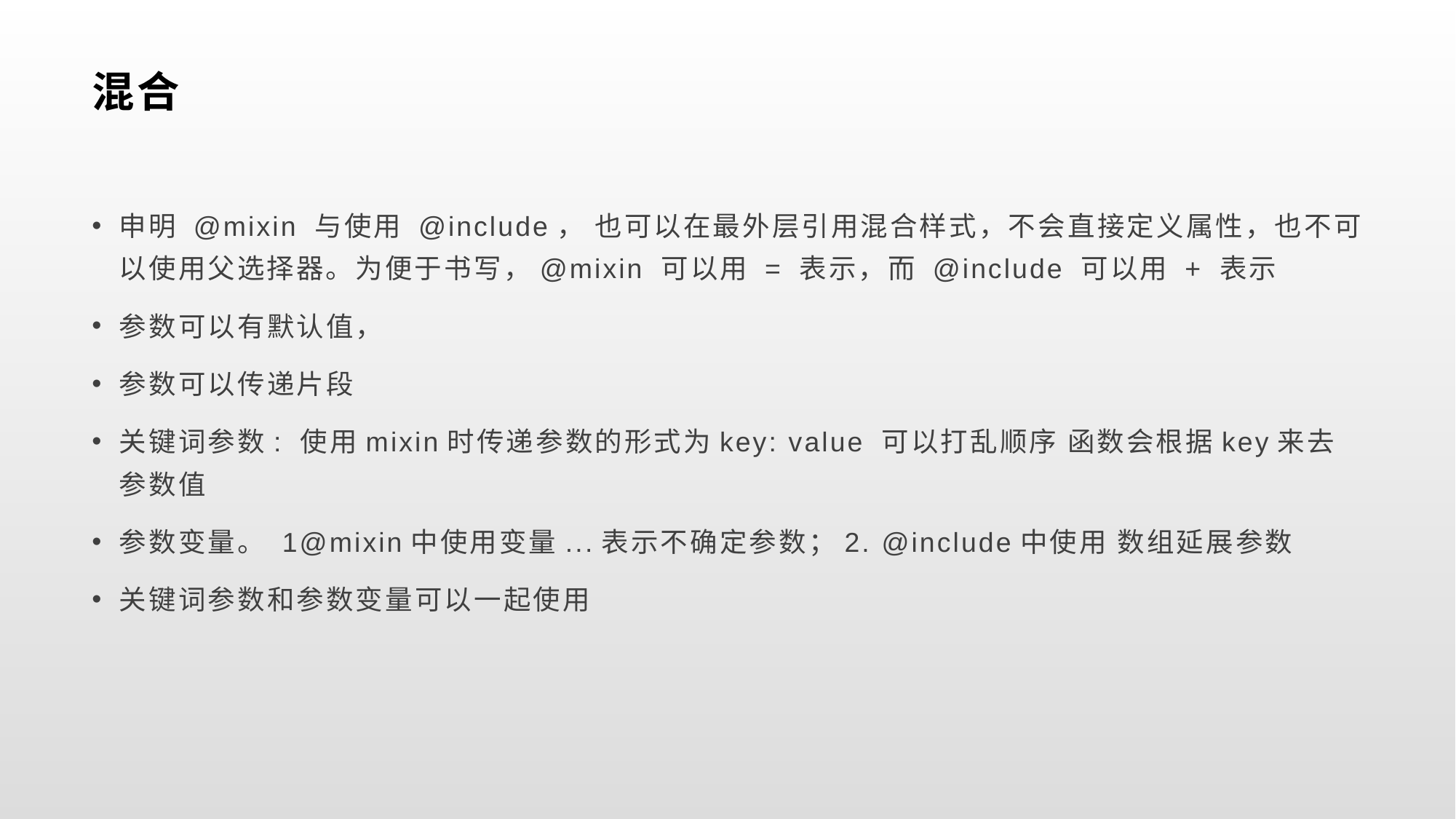

# 混合

申明 @mixin 与使用 @include， 也可以在最外层引用混合样式，不会直接定义属性，也不可以使用父选择器。为便于书写，@mixin 可以用 = 表示，而 @include 可以用 + 表示
参数可以有默认值，
参数可以传递片段
关键词参数: 使用mixin时传递参数的形式为key: value 可以打乱顺序 函数会根据key来去参数值
参数变量。 1@mixin中使用变量...表示不确定参数；2. @include中使用 数组延展参数
关键词参数和参数变量可以一起使用